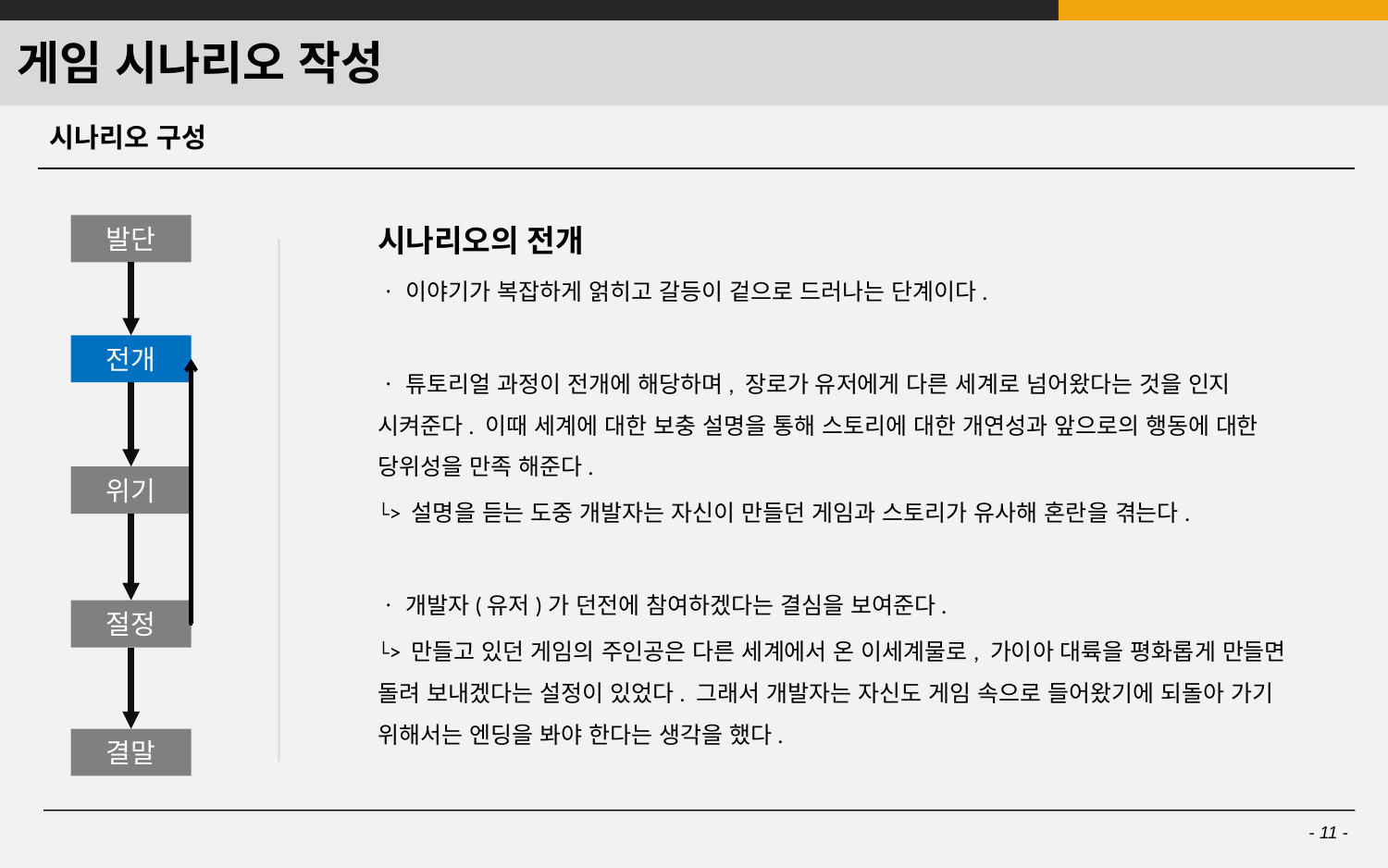

이 페이지 내용을 구체적으로 구성하고 설명해야 한다.
# 게임 시나리오 작성
시나리오 구성
시나리오의 전개
ㆍ 이야기가 복잡하게 얽히고 갈등이 겉으로 드러나는 단계이다.

ㆍ 튜토리얼 과정이 전개에 해당하며, 장로가 유저에게 다른 세계로 넘어왔다는 것을 인지 시켜준다. 이때 세계에 대한 보충 설명을 통해 스토리에 대한 개연성과 앞으로의 행동에 대한 당위성을 만족 해준다.
└> 설명을 듣는 도중 개발자는 자신이 만들던 게임과 스토리가 유사해 혼란을 겪는다.

ㆍ 개발자(유저)가 던전에 참여하겠다는 결심을 보여준다.
└> 만들고 있던 게임의 주인공은 다른 세계에서 온 이세계물로, 가이아 대륙을 평화롭게 만들면 돌려 보내겠다는 설정이 있었다. 그래서 개발자는 자신도 게임 속으로 들어왔기에 되돌아 가기 위해서는 엔딩을 봐야 한다는 생각을 했다.

발단
전개
위기
절정
결말